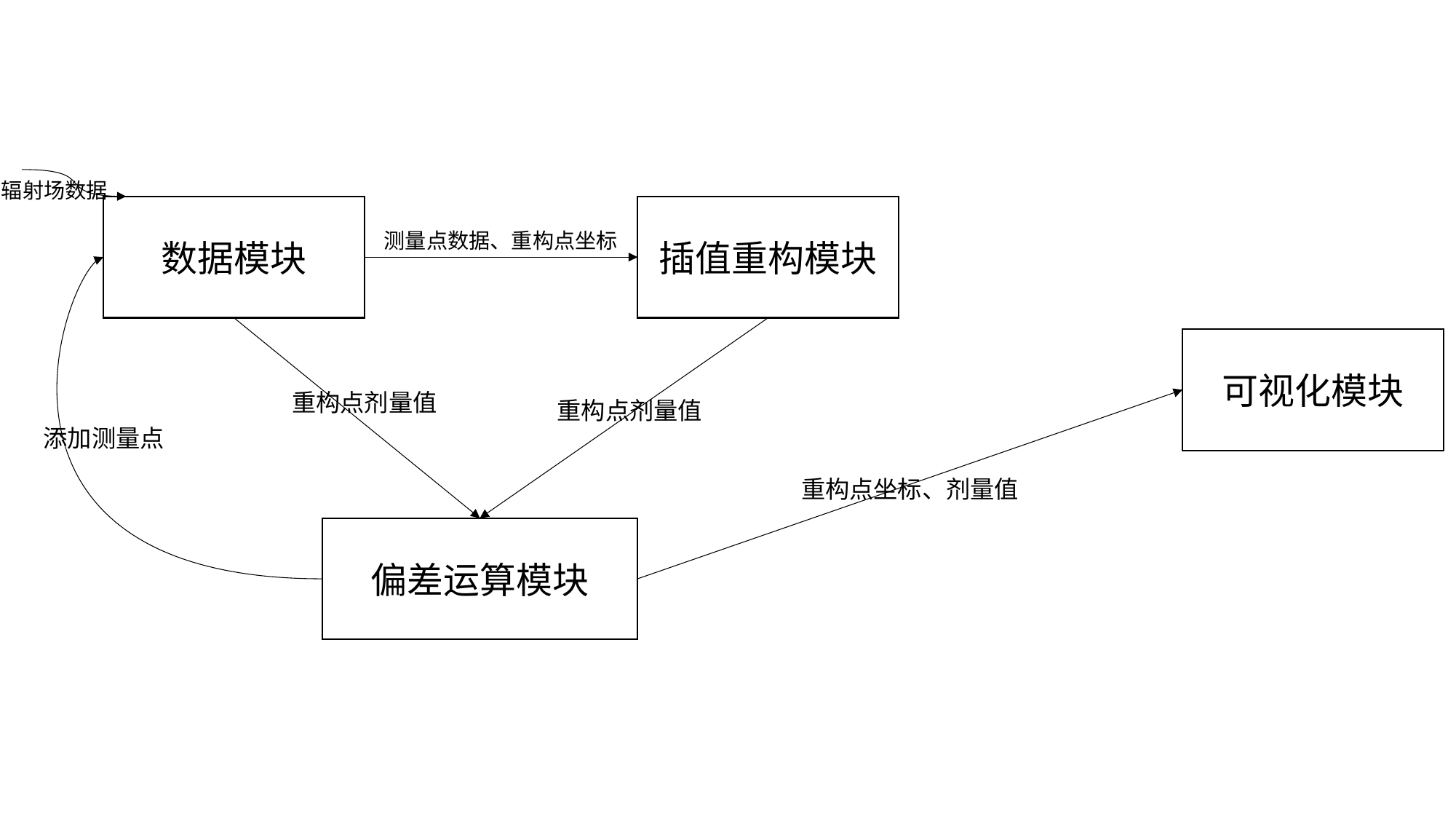

辐射场数据
数据模块
插值重构模块
测量点数据、重构点坐标
可视化模块
重构点剂量值
重构点剂量值
添加测量点
重构点坐标、剂量值
偏差运算模块